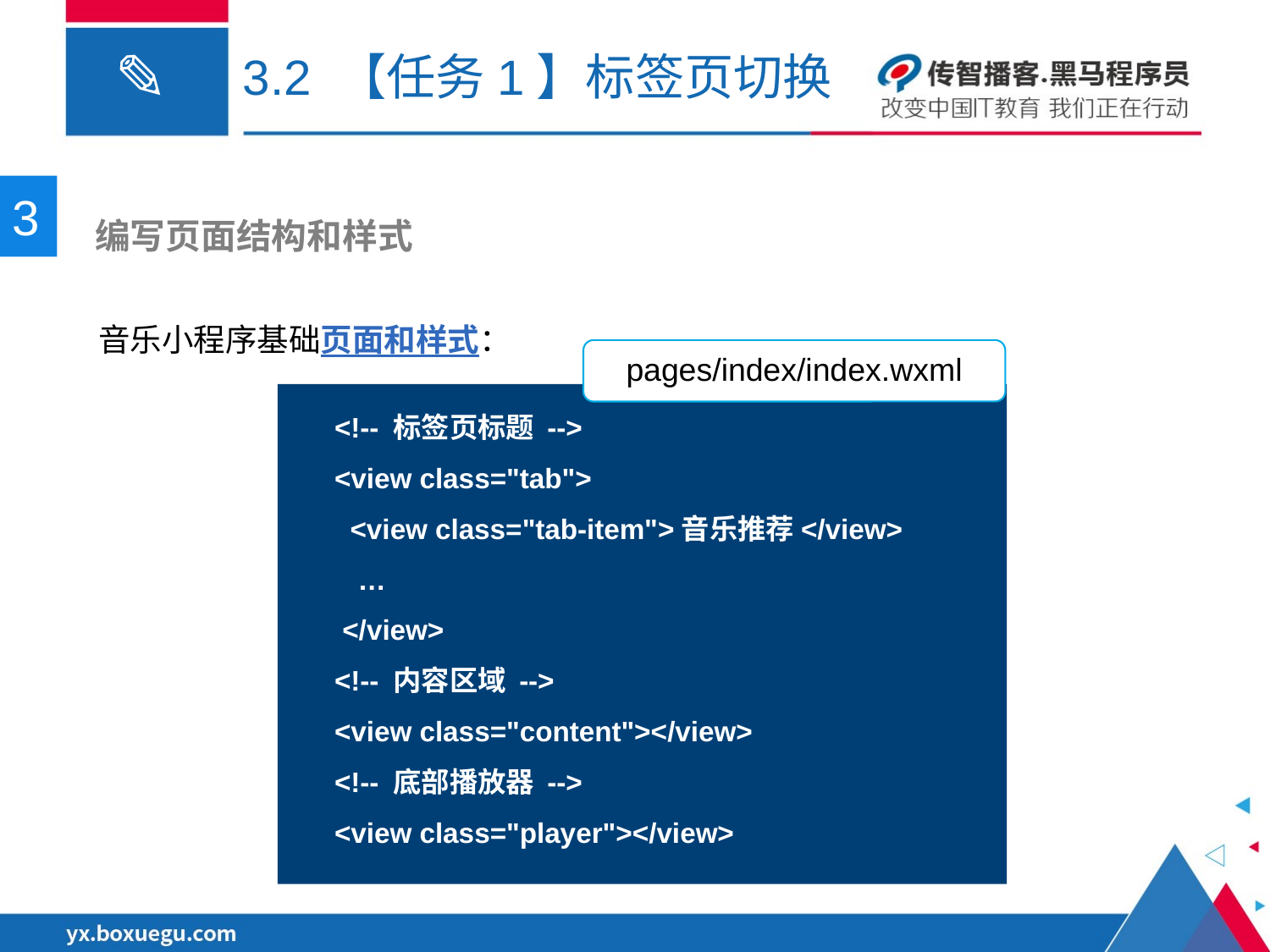

# 3.2 【任务1】标签页切换

3
  编写页面结构和样式
音乐小程序基础页面和样式：
pages/index/index.wxml

    <!-- 标签页标题 -->
    <view class="tab">
      <view class="tab-item">音乐推荐</view>
       …
     </view>
    <!-- 内容区域 -->
    <view class="content"></view>
    <!-- 底部播放器 -->
    <view class="player"></view>